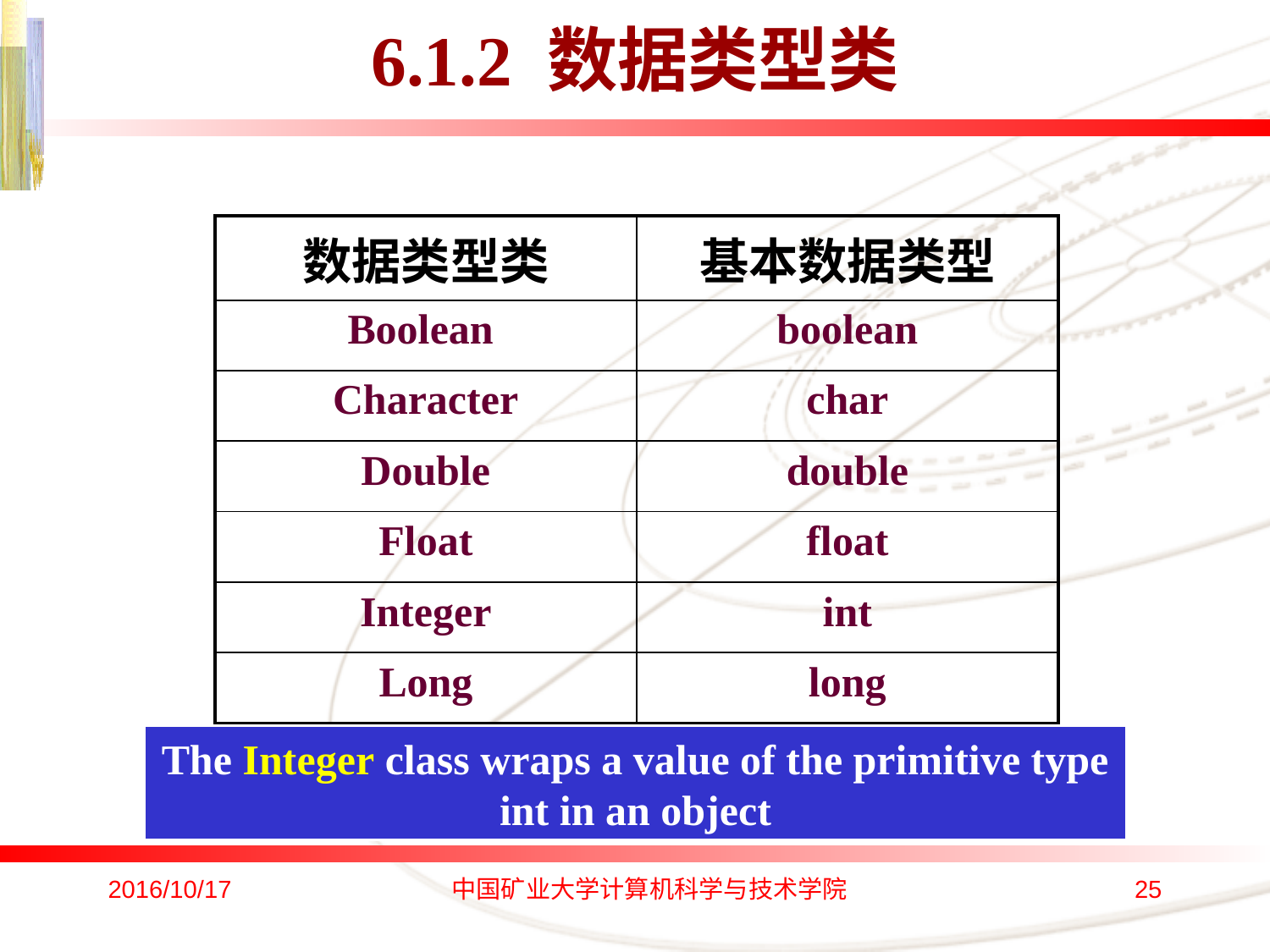

# 6.1.2 数据类型类
| 数据类型类 | 基本数据类型 |
| --- | --- |
| Boolean | boolean |
| Character | char |
| Double | double |
| Float | float |
| Integer | int |
| Long | long |
The Integer class wraps a value of the primitive type int in an object
2016/10/17
中国矿业大学计算机科学与技术学院
25